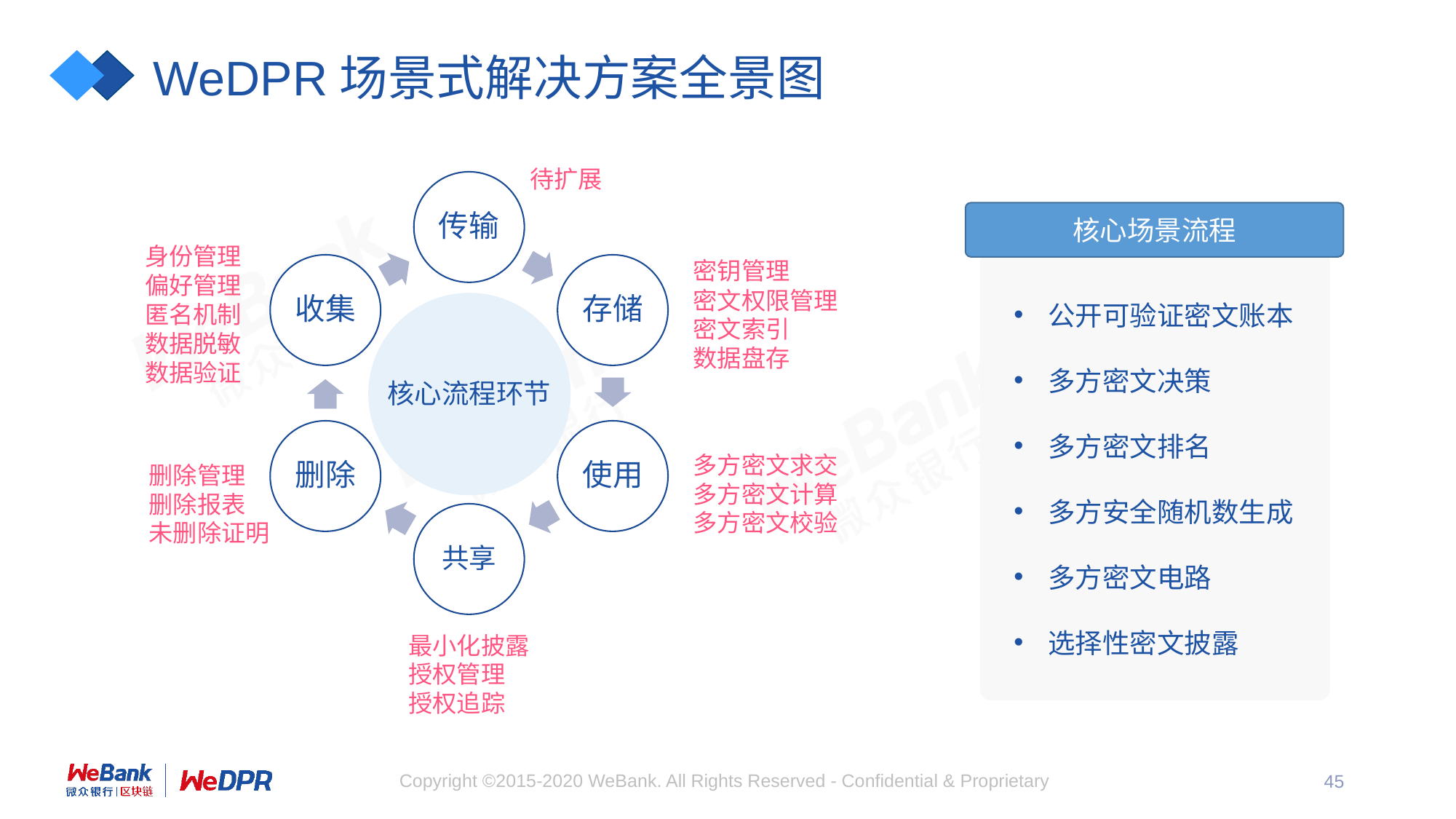

# WeDPR场景式解决方案全景图
待扩展
传输

存储

使用

共享

删除

收集

核心场景流程
身份管理
偏好管理
匿名机制
数据脱敏
数据验证
密钥管理
密文权限管理
密文索引
数据盘存

公开可验证密文账本

多方密文决策

多方密文排名

多方安全随机数生成

多方密文电路

选择性密文披露
核心流程环节
多方密文求交
多方密文计算
多方密文校验
删除管理
删除报表
未删除证明
最小化披露
授权管理
授权追踪
45